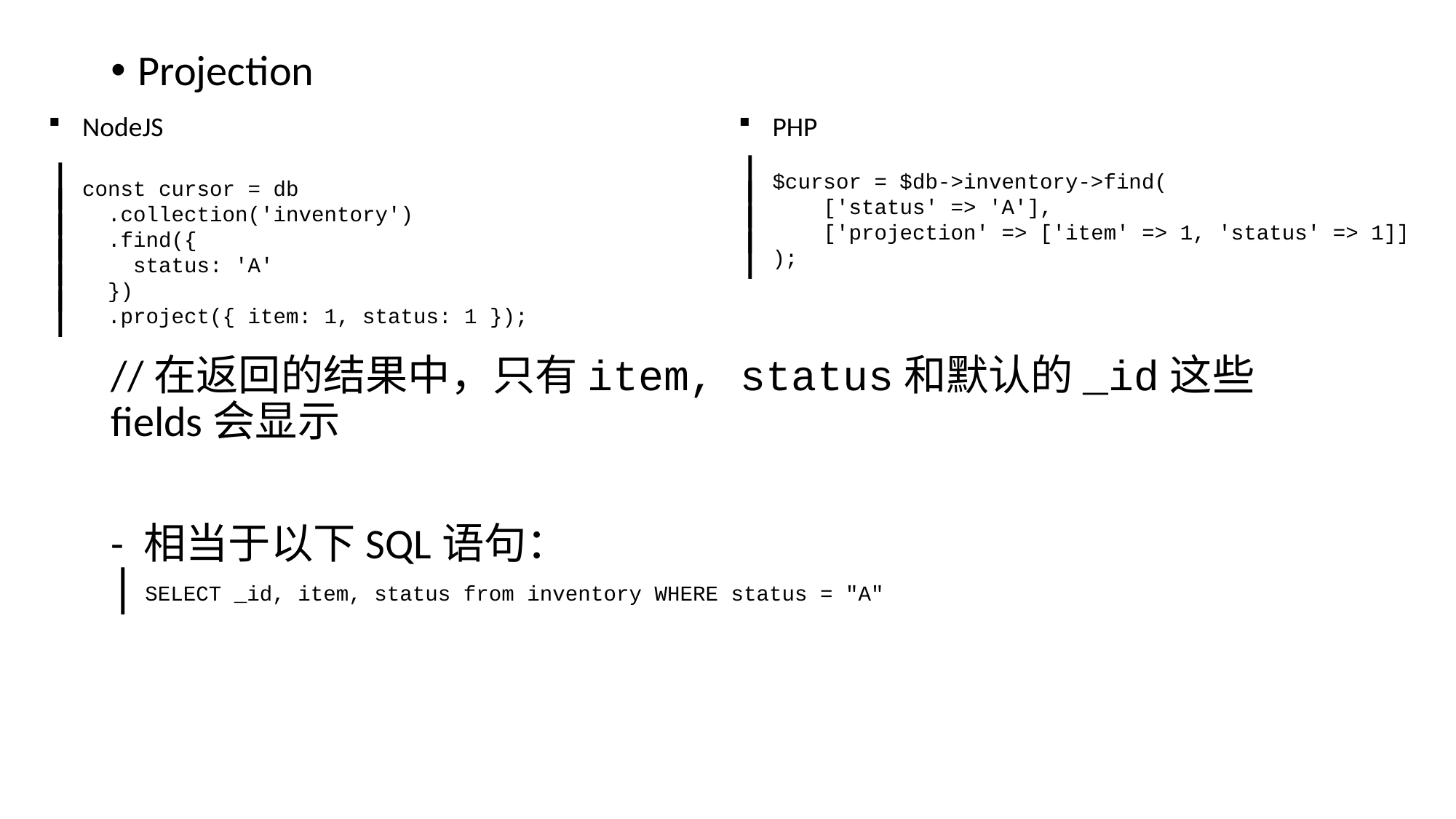

Projection

//在返回的结果中，只有item, status和默认的_id这些fields会显示

- 相当于以下SQL语句：
SELECT _id, item, status from inventory WHERE status = "A"
NodeJS

const cursor = db
  .collection('inventory')
  .find({
    status: 'A'
  })
  .project({ item: 1, status: 1 });
PHP

$cursor = $db->inventory->find(
    ['status' => 'A'],
    ['projection' => ['item' => 1, 'status' => 1]]
);